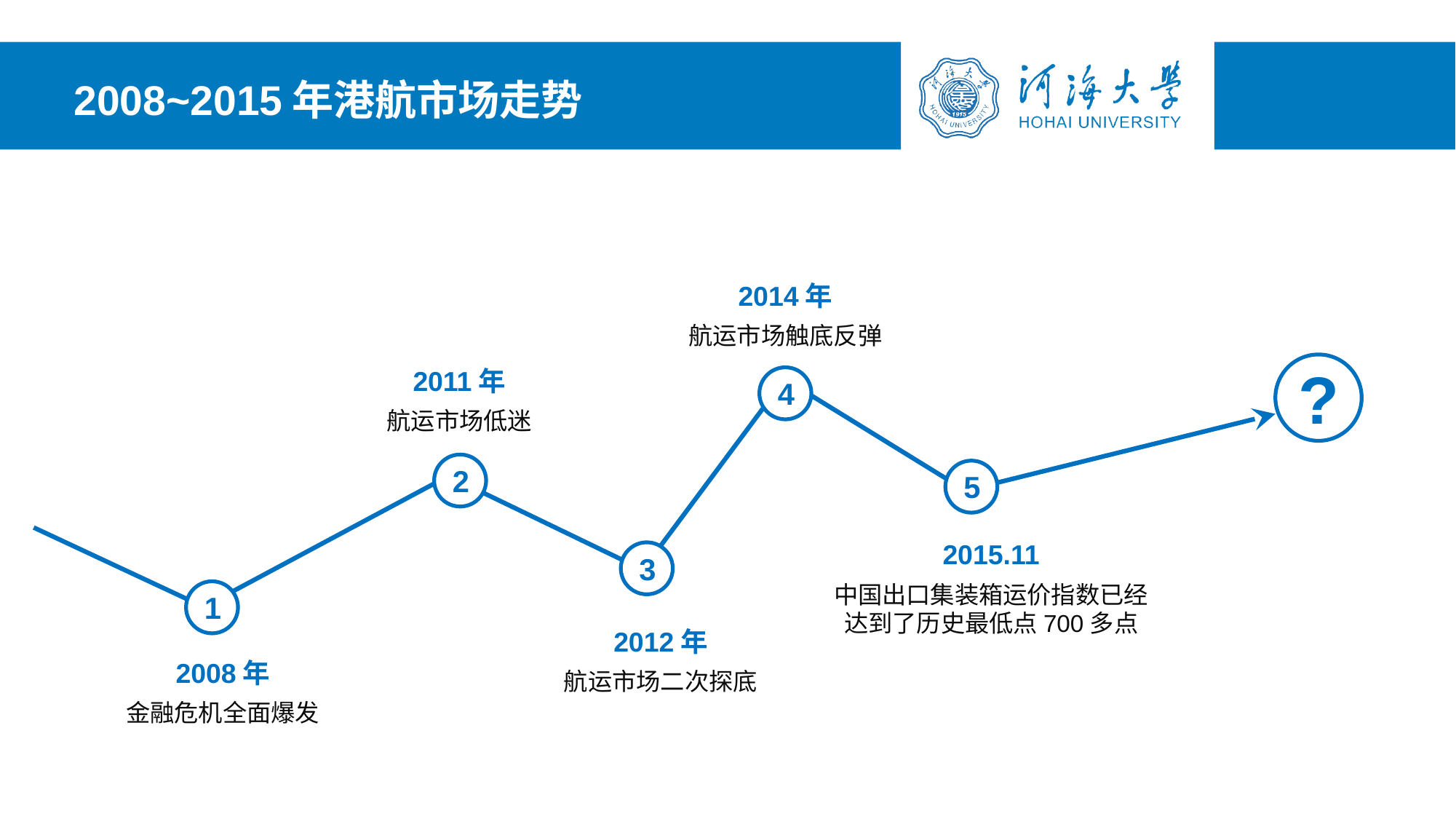

2008~2015年港航市场走势

2014年
航运市场触底反弹
?
2011年
航运市场低迷
4
2
5
2015.11
中国出口集装箱运价指数已经达到了历史最低点700多点
3
1
2012年
航运市场二次探底
2008年
金融危机全面爆发